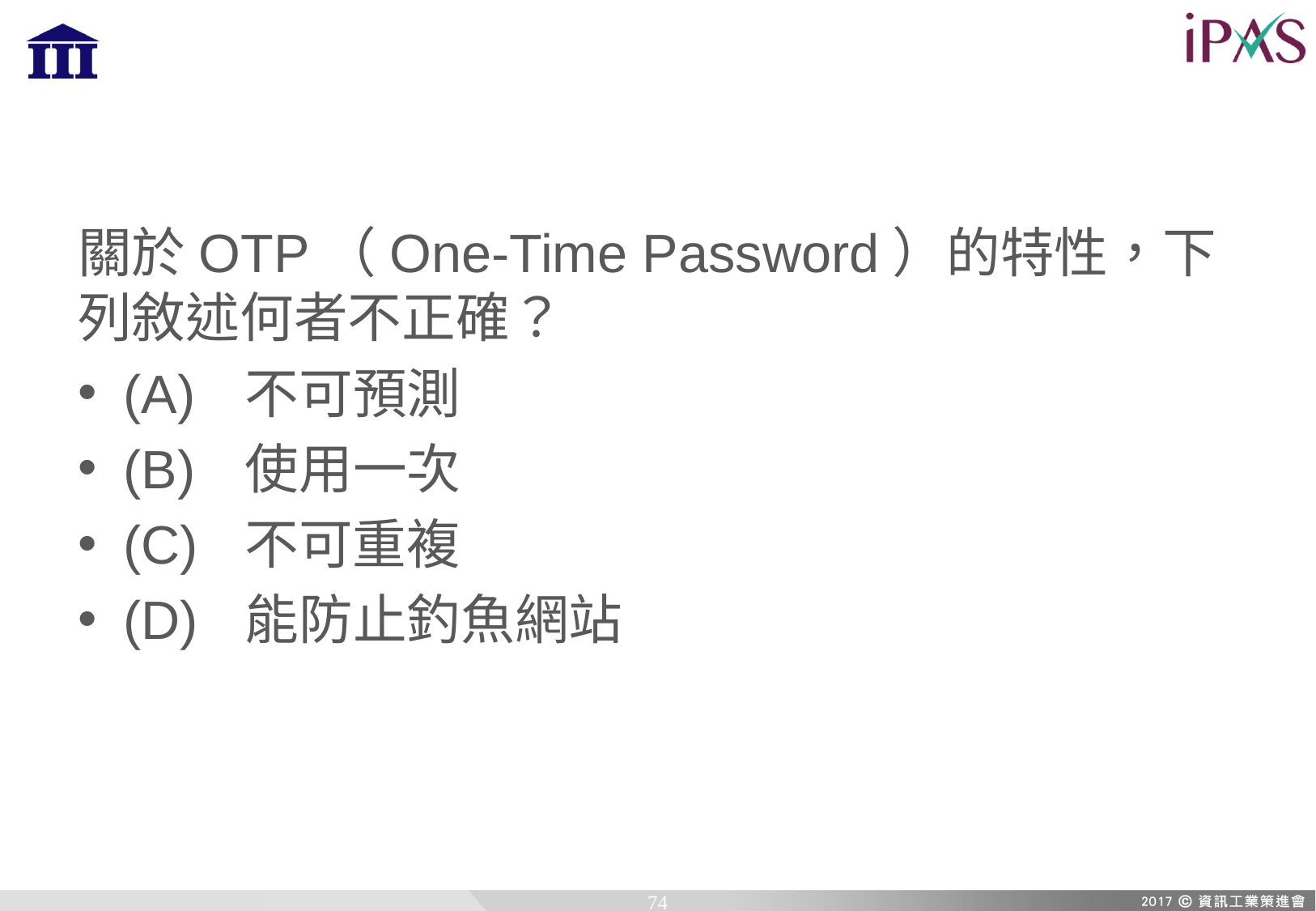

關於OTP（One-Time Password）的特性，下列敘述何者不正確？
(A)	不可預測
(B)	使用一次
(C)	不可重複
(D)	能防止釣魚網站
74